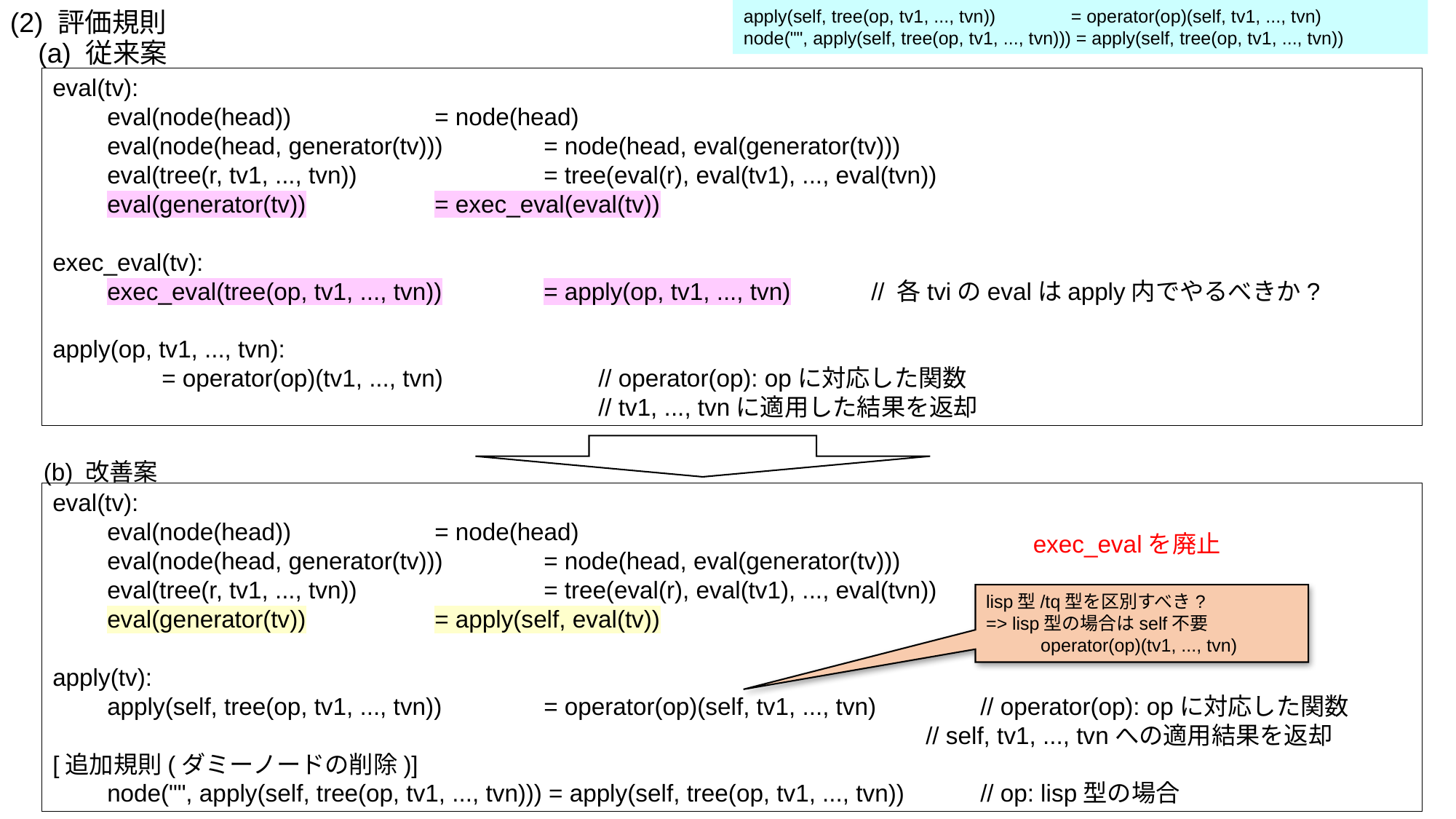

(2) 評価規則
eval(node(head))		= node(head)
eval(node(head, generator(tv)))	= node(head, eval(generator(tv)))
eval(tree(r, tv1, ..., tvn))	= tree(eval(r), eval(tv1), ..., eval(tvn))
eval(generator(tv))		= apply(self, eval(tv))

apply(self, tree(op, tv1, ..., tvn))	= operator(op)(self, tv1, ..., tvn)
node("", apply(self, tree(op, tv1, ..., tvn))) = apply(self, tree(op, tv1, ..., tvn))
(a) 従来案
eval(tv):
eval(node(head))		= node(head)
eval(node(head, generator(tv)))	= node(head, eval(generator(tv)))
eval(tree(r, tv1, ..., tvn))		= tree(eval(r), eval(tv1), ..., eval(tvn))
eval(generator(tv))		= exec_eval(eval(tv))

exec_eval(tv):
exec_eval(tree(op, tv1, ..., tvn))	= apply(op, tv1, ..., tvn)	// 各tviのevalはapply内でやるべきか?

apply(op, tv1, ..., tvn):
	= operator(op)(tv1, ..., tvn)		// operator(op): opに対応した関数
					// tv1, ..., tvnに適用した結果を返却

(b) 改善案
eval(tv):
eval(node(head))		= node(head)
eval(node(head, generator(tv)))	= node(head, eval(generator(tv)))
eval(tree(r, tv1, ..., tvn))		= tree(eval(r), eval(tv1), ..., eval(tvn))
eval(generator(tv))		= apply(self, eval(tv))

apply(tv):
apply(self, tree(op, tv1, ..., tvn))	= operator(op)(self, tv1, ..., tvn)	// operator(op): opに対応した関数
								// self, tv1, ..., tvnへの適用結果を返却
[追加規則(ダミーノードの削除)]
node("", apply(self, tree(op, tv1, ..., tvn))) = apply(self, tree(op, tv1, ..., tvn))	// op: lisp型の場合
exec_evalを廃止
lisp型/tq型を区別すべき?
=> lisp型の場合はself不要
operator(op)(tv1, ..., tvn)